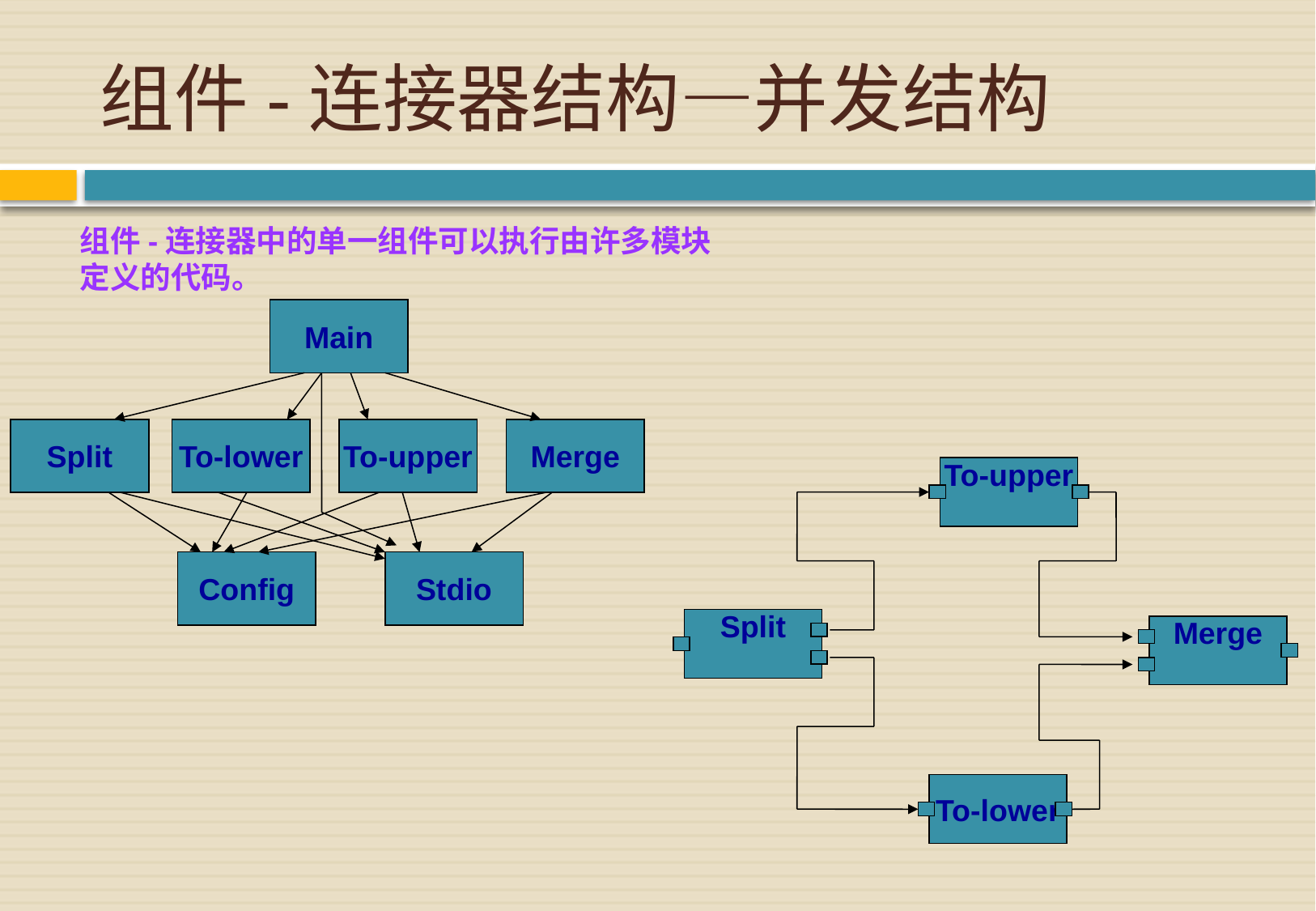

# 组件-连接器结构—并发结构
组件-连接器中的单一组件可以执行由许多模块定义的代码。
Main

Split
To-lower
To-upper
Merge

Config
Stdio
To-upper

Split

Merge

To-lower